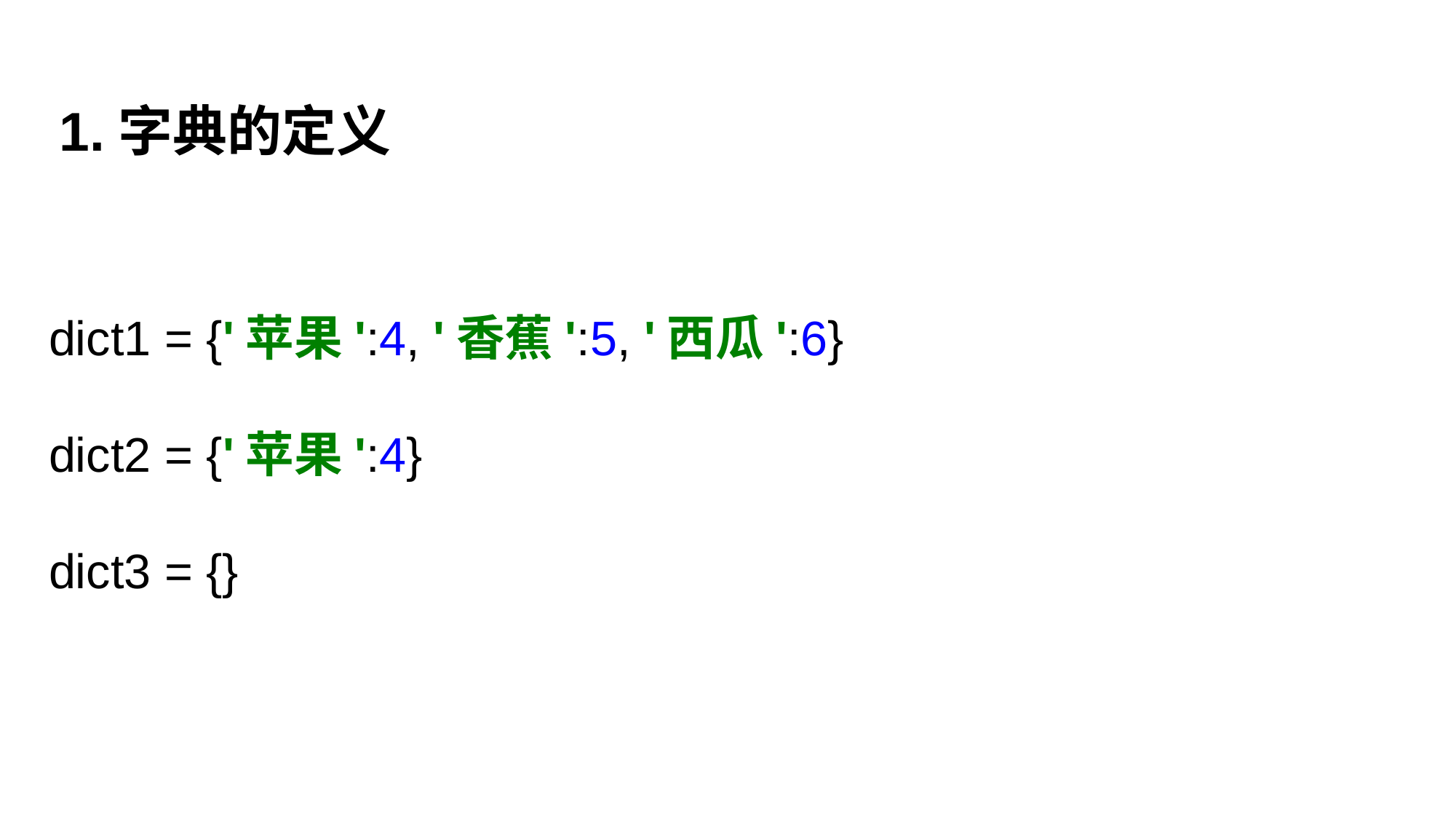

1.字典的定义
dict1 = {'苹果':4, '香蕉':5, '西瓜':6}
dict2 = {'苹果':4}
dict3 = {}